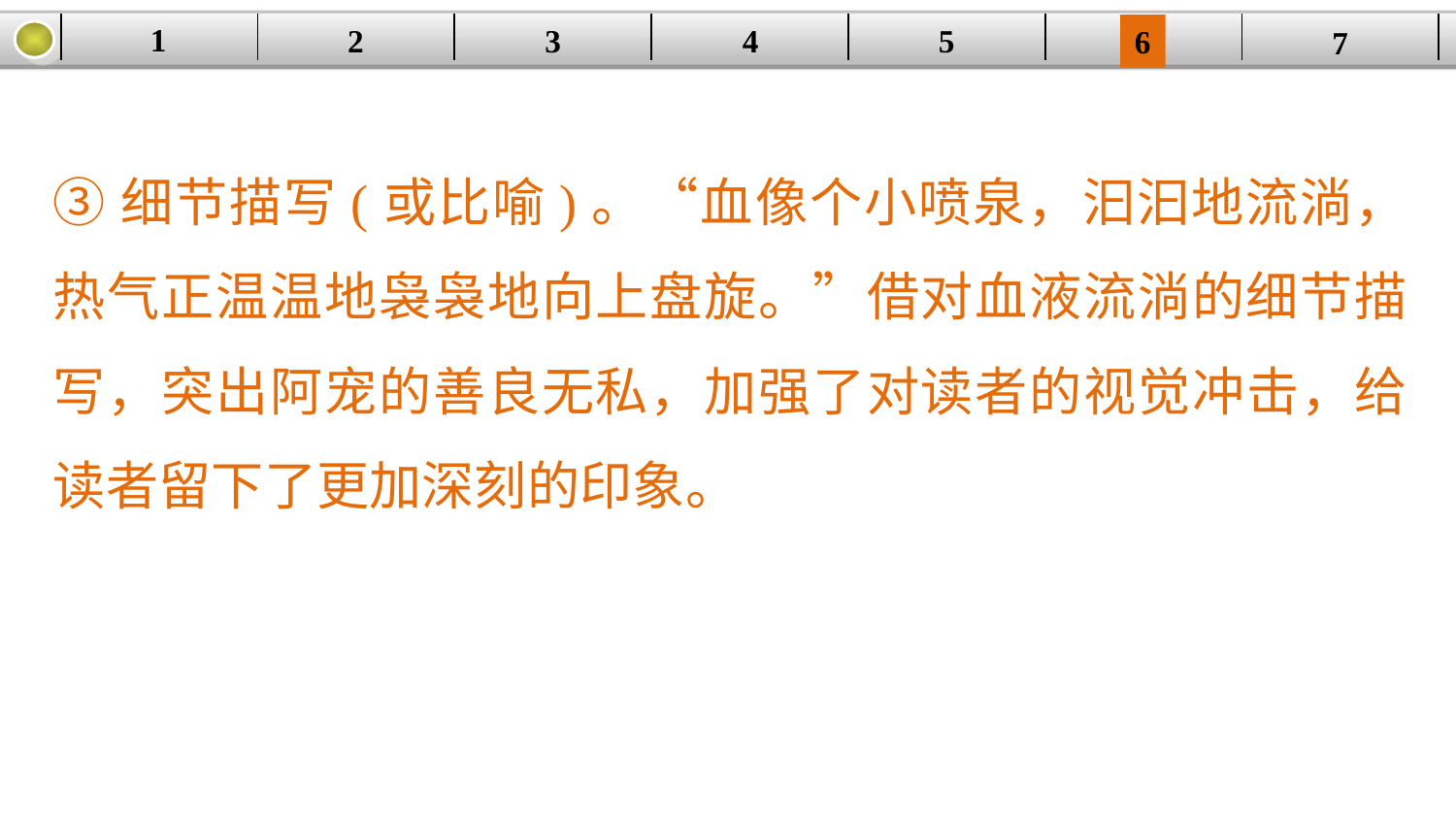

1
5
3
2
|  |  |  |  |  |  |  |
| --- | --- | --- | --- | --- | --- | --- |
4
6
7

③细节描写(或比喻)。“血像个小喷泉，汩汩地流淌，热气正温温地袅袅地向上盘旋。”借对血液流淌的细节描写，突出阿宠的善良无私，加强了对读者的视觉冲击，给读者留下了更加深刻的印象。